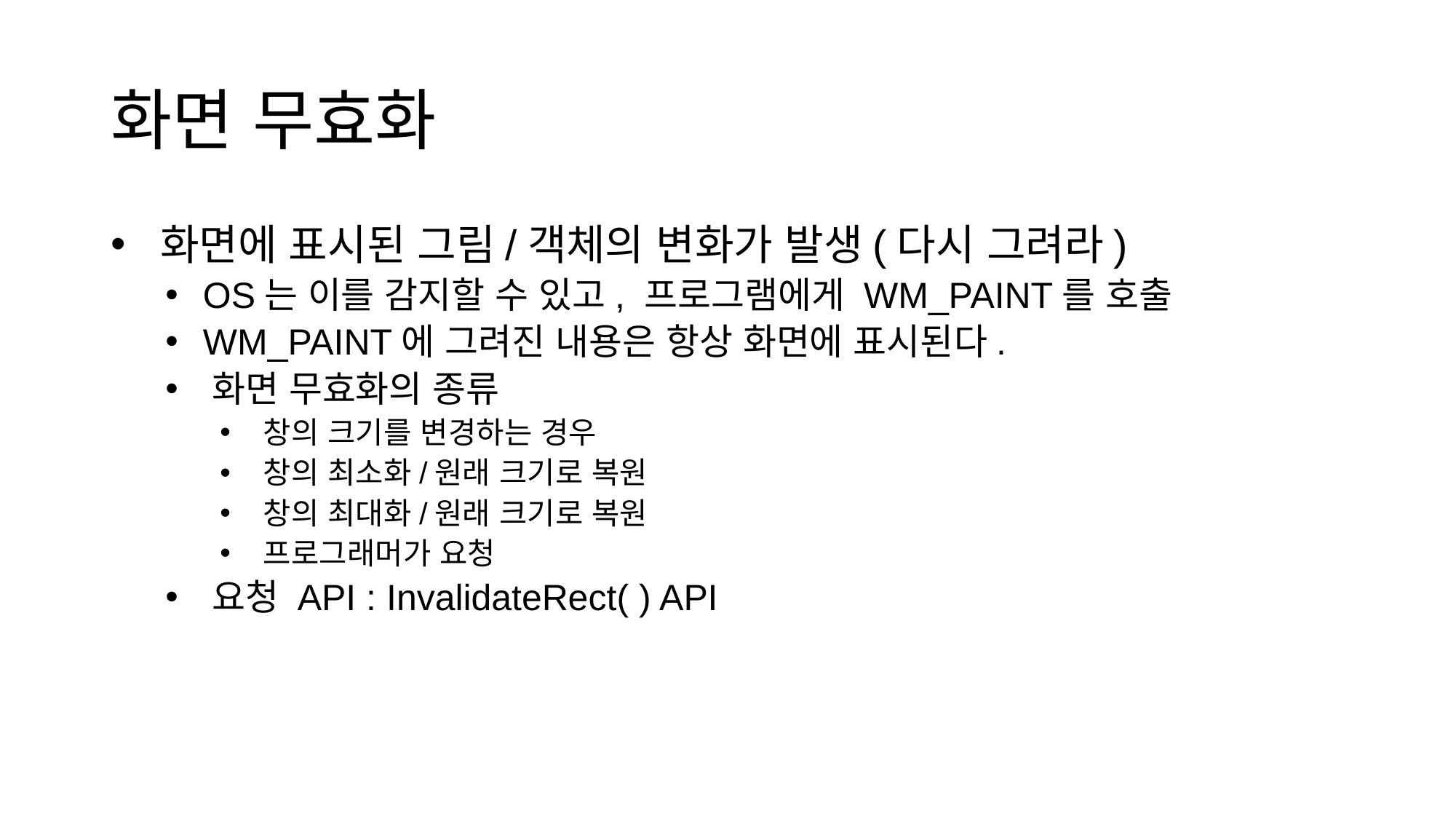

# 화면 무효화
 화면에 표시된 그림/객체의 변화가 발생(다시 그려라)
 OS는 이를 감지할 수 있고, 프로그램에게 WM_PAINT를 호출
 WM_PAINT에 그려진 내용은 항상 화면에 표시된다.
 화면 무효화의 종류
 창의 크기를 변경하는 경우
 창의 최소화/원래 크기로 복원
 창의 최대화/원래 크기로 복원
 프로그래머가 요청
 요청 API : InvalidateRect( ) API